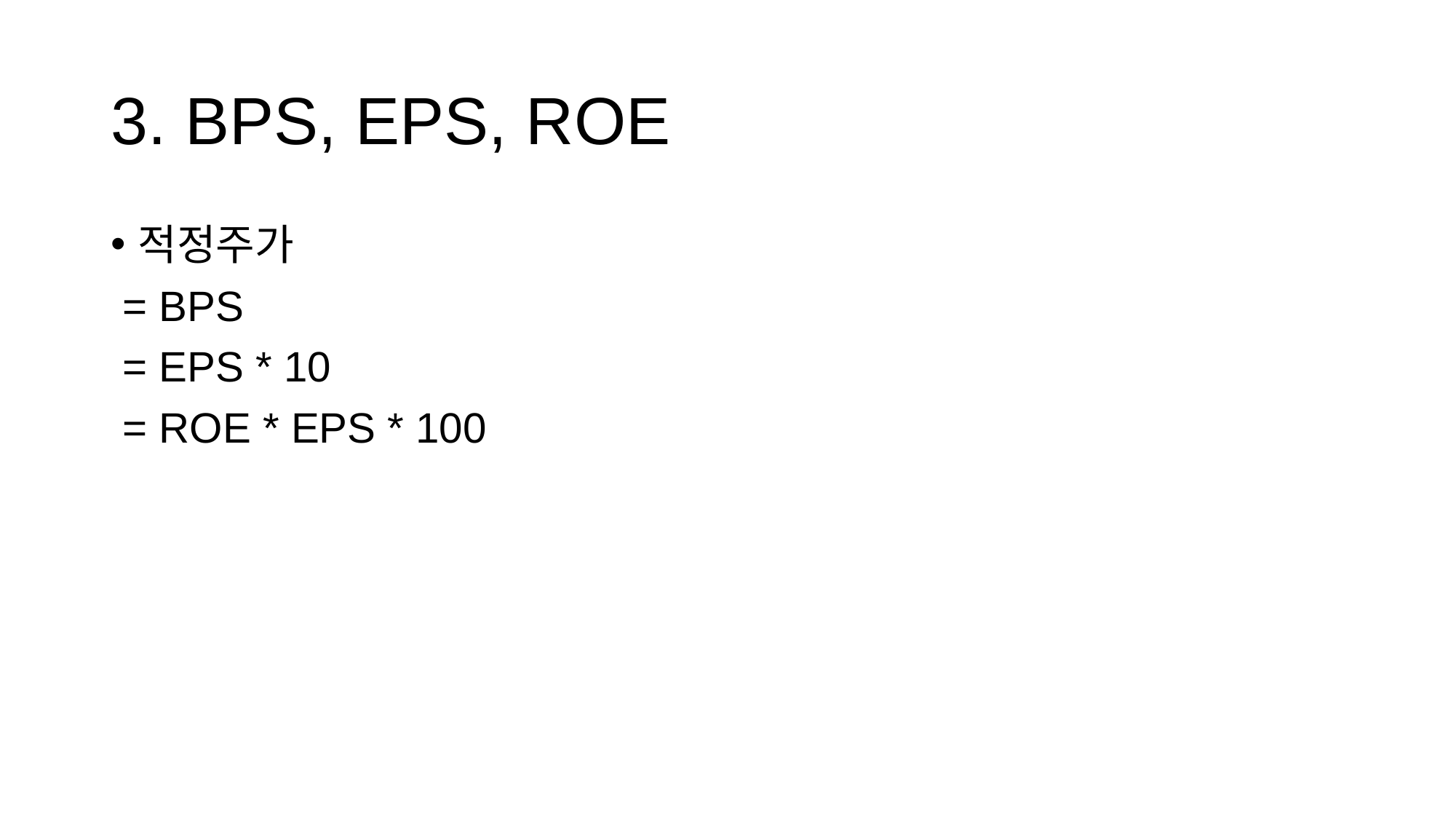

# 3. BPS, EPS, ROE
적정주가
 = BPS
 = EPS * 10
 = ROE * EPS * 100